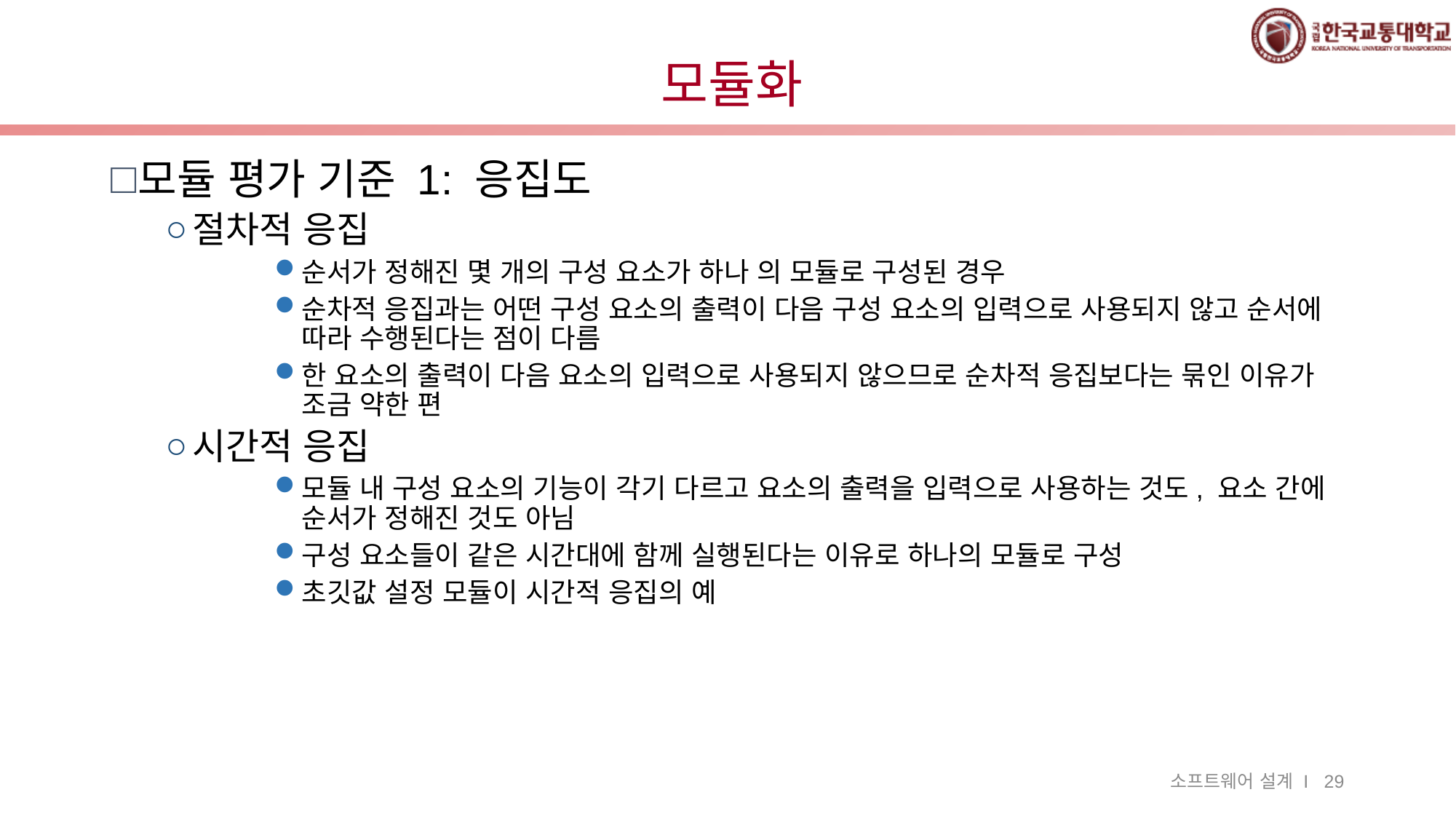

# 모듈화
모듈 평가 기준 1: 응집도
절차적 응집
순서가 정해진 몇 개의 구성 요소가 하나 의 모듈로 구성된 경우
순차적 응집과는 어떤 구성 요소의 출력이 다음 구성 요소의 입력으로 사용되지 않고 순서에 따라 수행된다는 점이 다름
한 요소의 출력이 다음 요소의 입력으로 사용되지 않으므로 순차적 응집보다는 묶인 이유가 조금 약한 편
시간적 응집
모듈 내 구성 요소의 기능이 각기 다르고 요소의 출력을 입력으로 사용하는 것도, 요소 간에 순서가 정해진 것도 아님
구성 요소들이 같은 시간대에 함께 실행된다는 이유로 하나의 모듈로 구성
초깃값 설정 모듈이 시간적 응집의 예

소프트웨어 설계 I   29